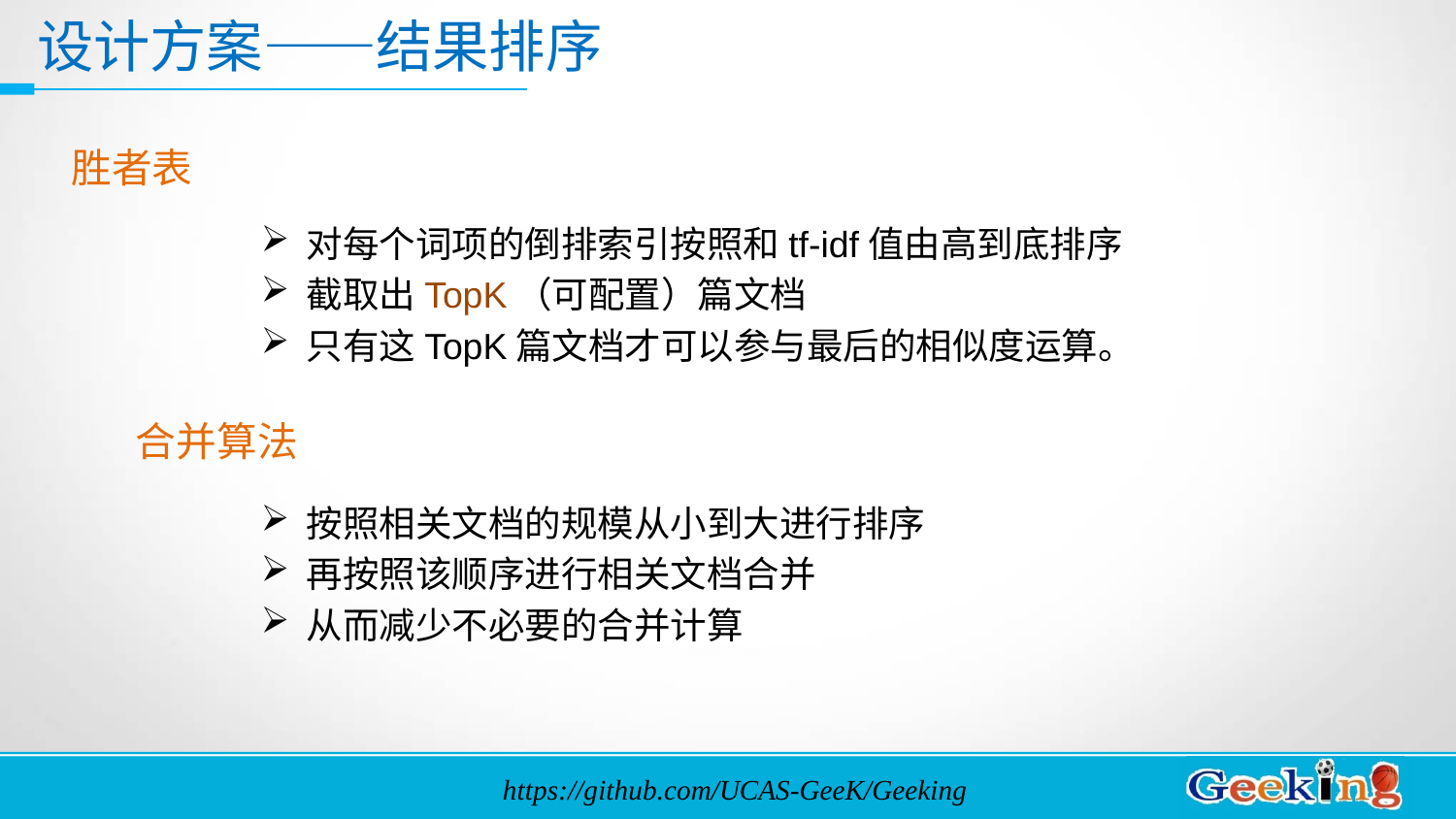

设计方案——结果排序

胜者表
对每个词项的倒排索引按照和tf-idf值由高到底排序
截取出TopK（可配置）篇文档
只有这TopK篇文档才可以参与最后的相似度运算。
合并算法
按照相关文档的规模从小到大进行排序
再按照该顺序进行相关文档合并
从而减少不必要的合并计算

https://github.com/UCAS-GeeK/Geeking